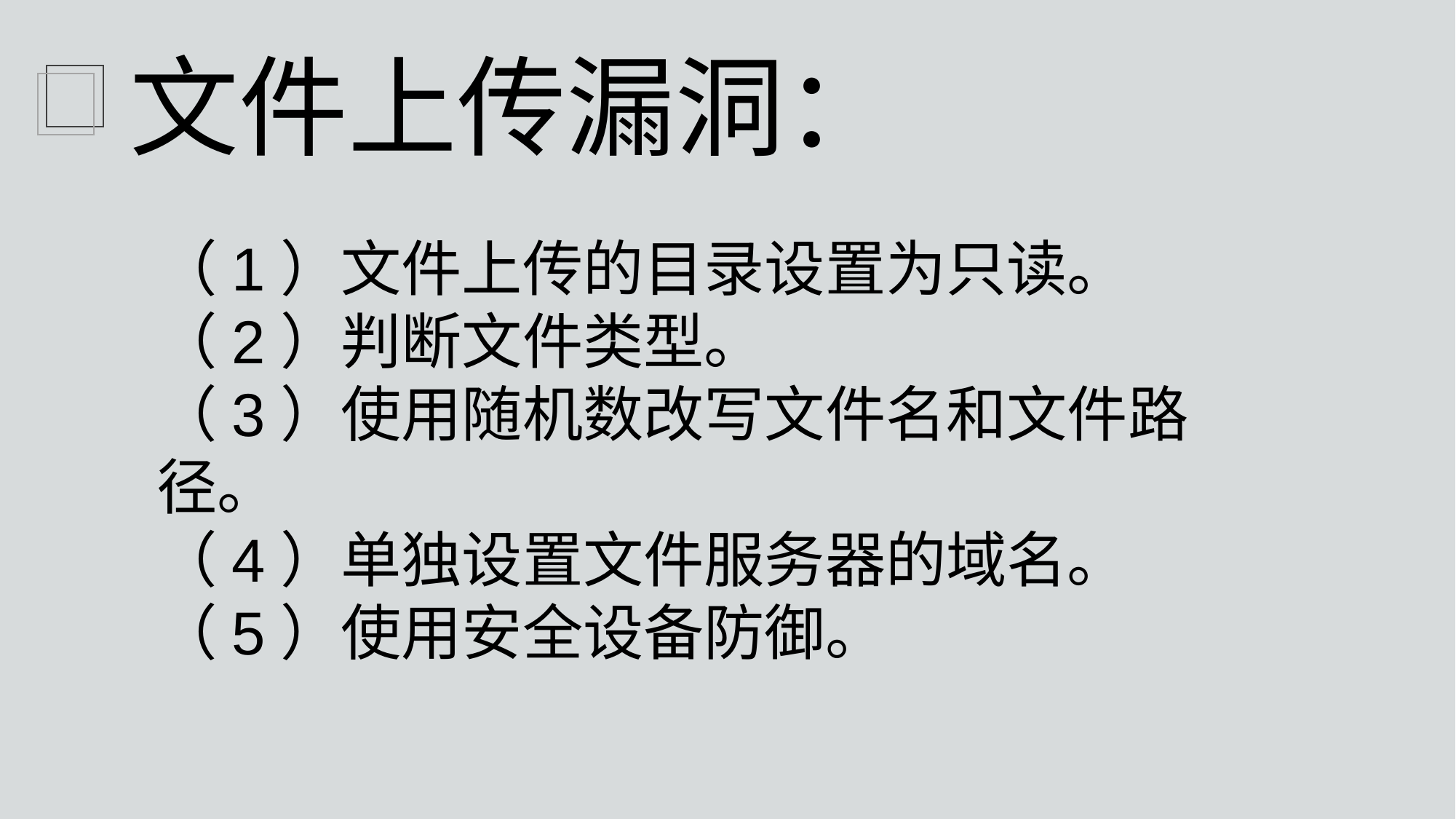

文件上传漏洞：
（1）文件上传的目录设置为只读。
（2）判断文件类型。
（3）使用随机数改写文件名和文件路径。
（4）单独设置文件服务器的域名。
（5）使用安全设备防御。